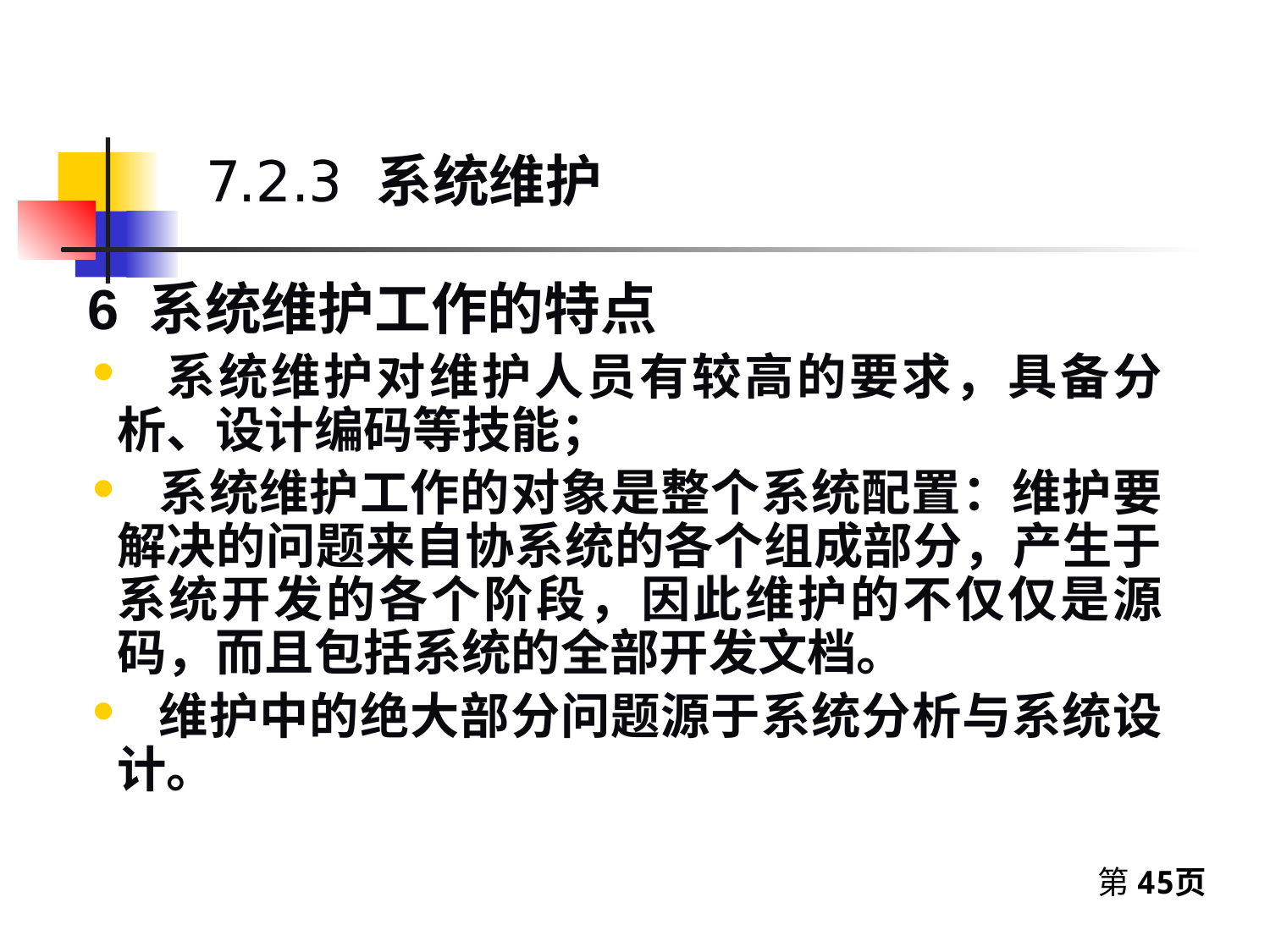

7.2.3 系统维护
6 系统维护工作的特点
  系统维护对维护人员有较高的要求，具备分析、设计编码等技能；
  系统维护工作的对象是整个系统配置：维护要解决的问题来自协系统的各个组成部分，产生于系统开发的各个阶段，因此维护的不仅仅是源码，而且包括系统的全部开发文档。
  维护中的绝大部分问题源于系统分析与系统设计。